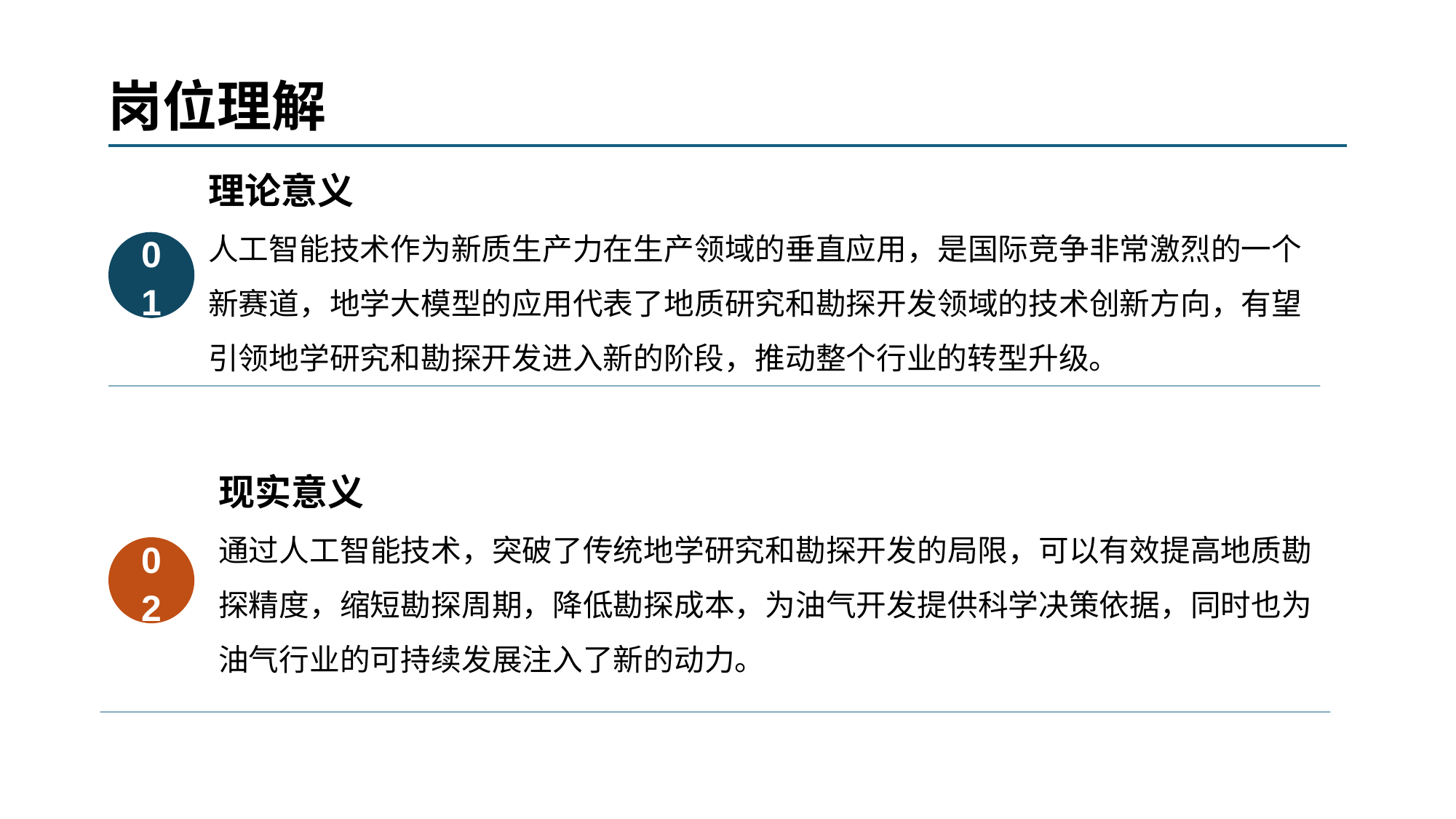

岗位理解
理论意义
人工智能技术作为新质生产力在生产领域的垂直应用，是国际竞争非常激烈的一个新赛道，地学大模型的应用代表了地质研究和勘探开发领域的技术创新方向，有望引领地学研究和勘探开发进入新的阶段，推动整个行业的转型升级。
01
现实意义
通过人工智能技术，突破了传统地学研究和勘探开发的局限，可以有效提高地质勘探精度，缩短勘探周期，降低勘探成本，为油气开发提供科学决策依据，同时也为油气行业的可持续发展注入了新的动力。
02